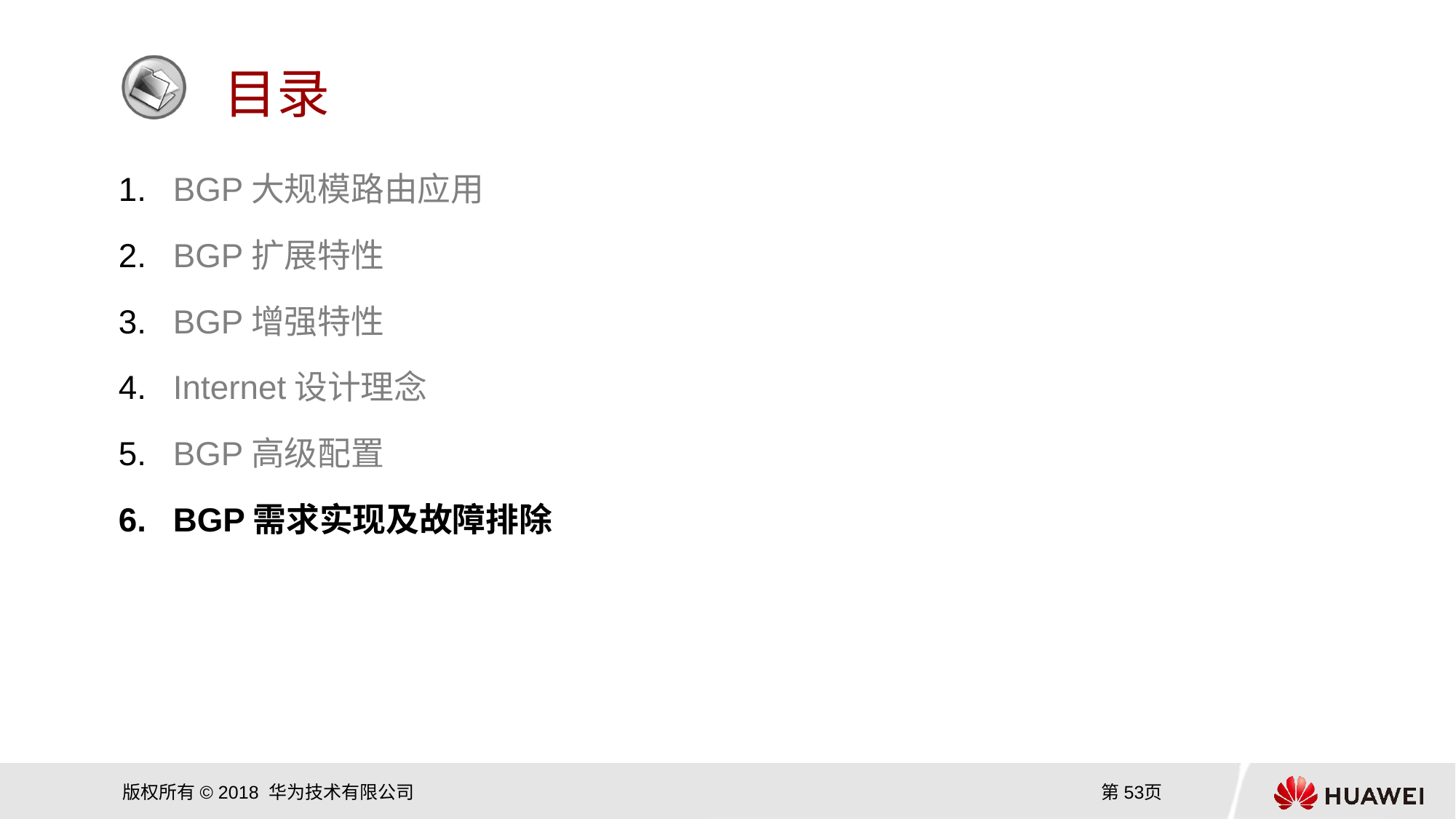

BGP大规模路由应用
BGP扩展特性
BGP增强特性
Internet设计理念
BGP高级配置
BGP需求实现及故障排除